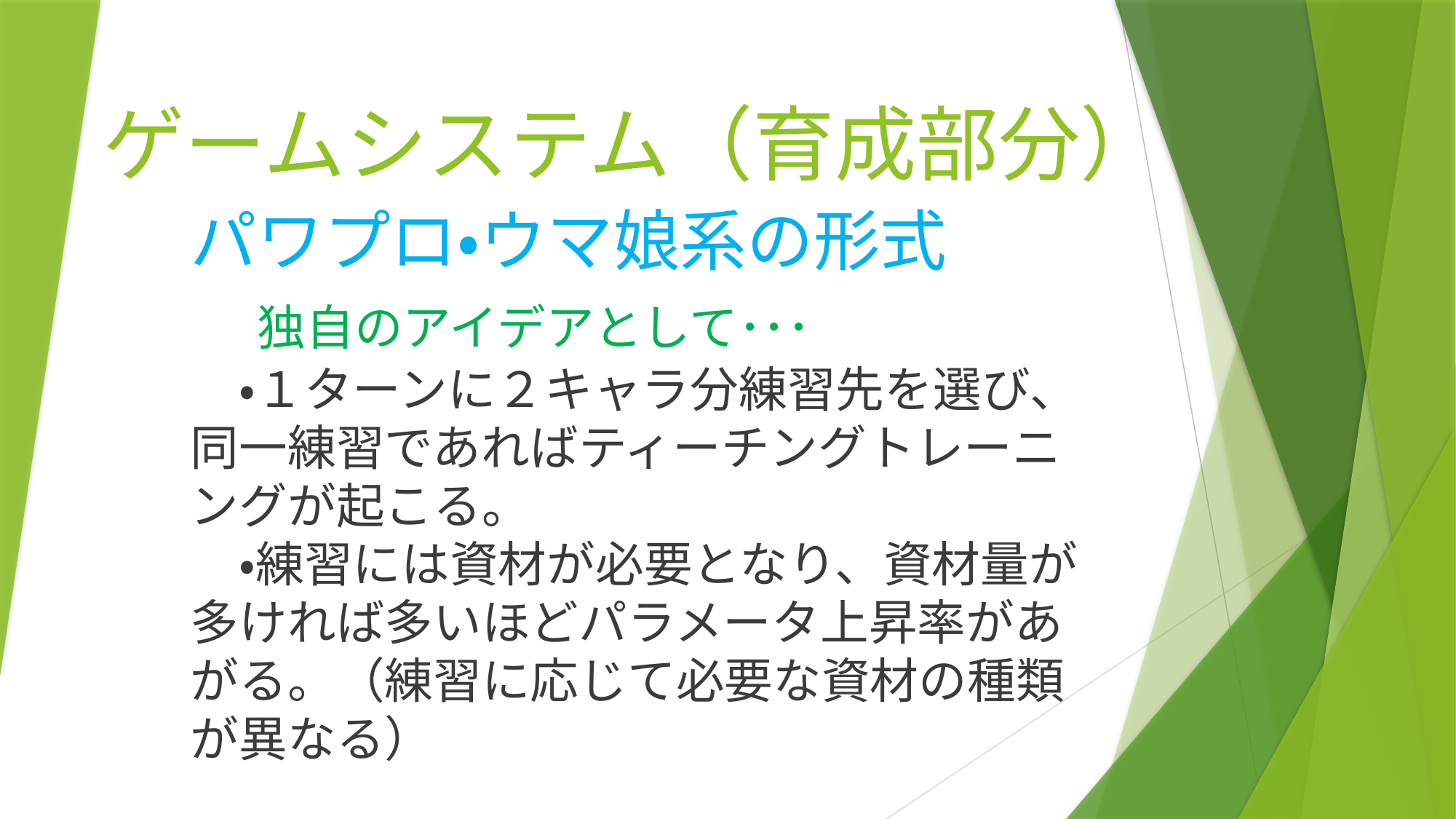

# ゲームシステム（育成部分）
パワプロ・ウマ娘系の形式
　独自のアイデアとして･･･
　・１ターンに２キャラ分練習先を選び、同一練習であればティーチングトレーニングが起こる。
　・練習には資材が必要となり、資材量が多ければ多いほどパラメータ上昇率があがる。（練習に応じて必要な資材の種類が異なる）